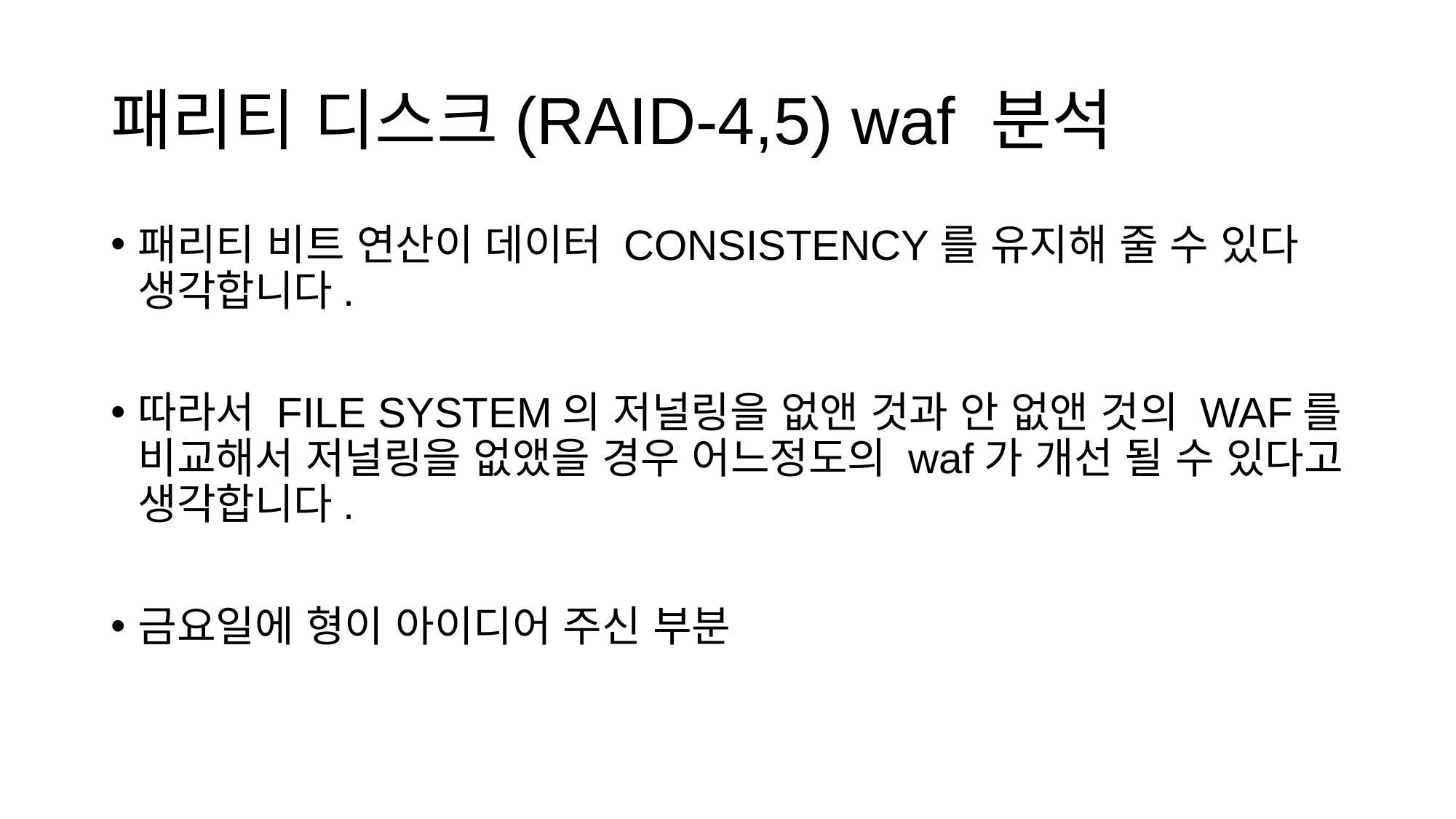

# 패리티 디스크(RAID-4,5) waf 분석
패리티 비트 연산이 데이터 CONSISTENCY를 유지해 줄 수 있다 생각합니다.

따라서 FILE SYSTEM의 저널링을 없앤 것과 안 없앤 것의 WAF를 비교해서 저널링을 없앴을 경우 어느정도의 waf가 개선 될 수 있다고 생각합니다.

금요일에 형이 아이디어 주신 부분